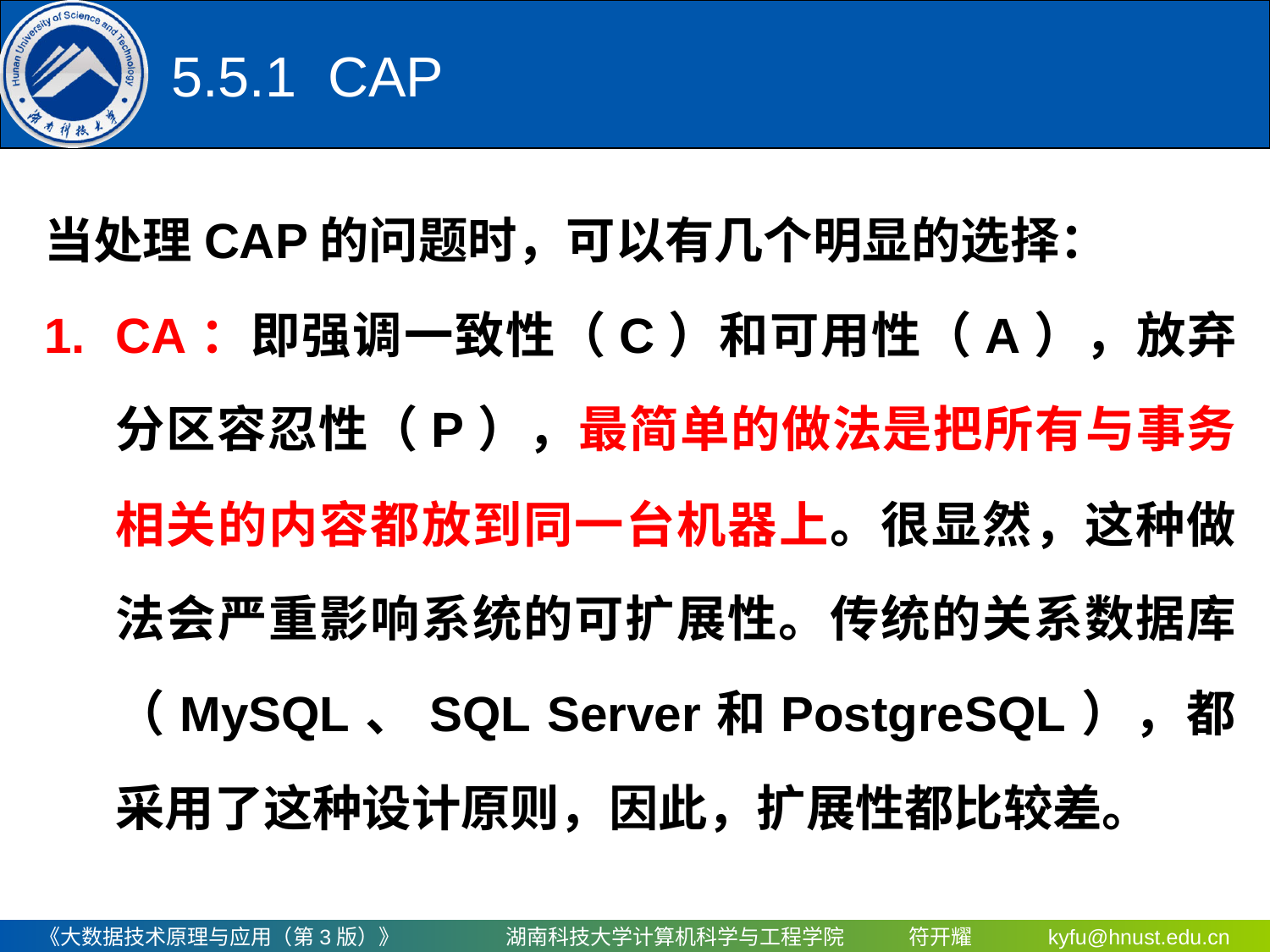

5.5.1  CAP
当处理CAP的问题时，可以有几个明显的选择：
CA：即强调一致性（C）和可用性（A），放弃分区容忍性（P），最简单的做法是把所有与事务相关的内容都放到同一台机器上。很显然，这种做法会严重影响系统的可扩展性。传统的关系数据库（MySQL、SQL Server和PostgreSQL），都采用了这种设计原则，因此，扩展性都比较差。